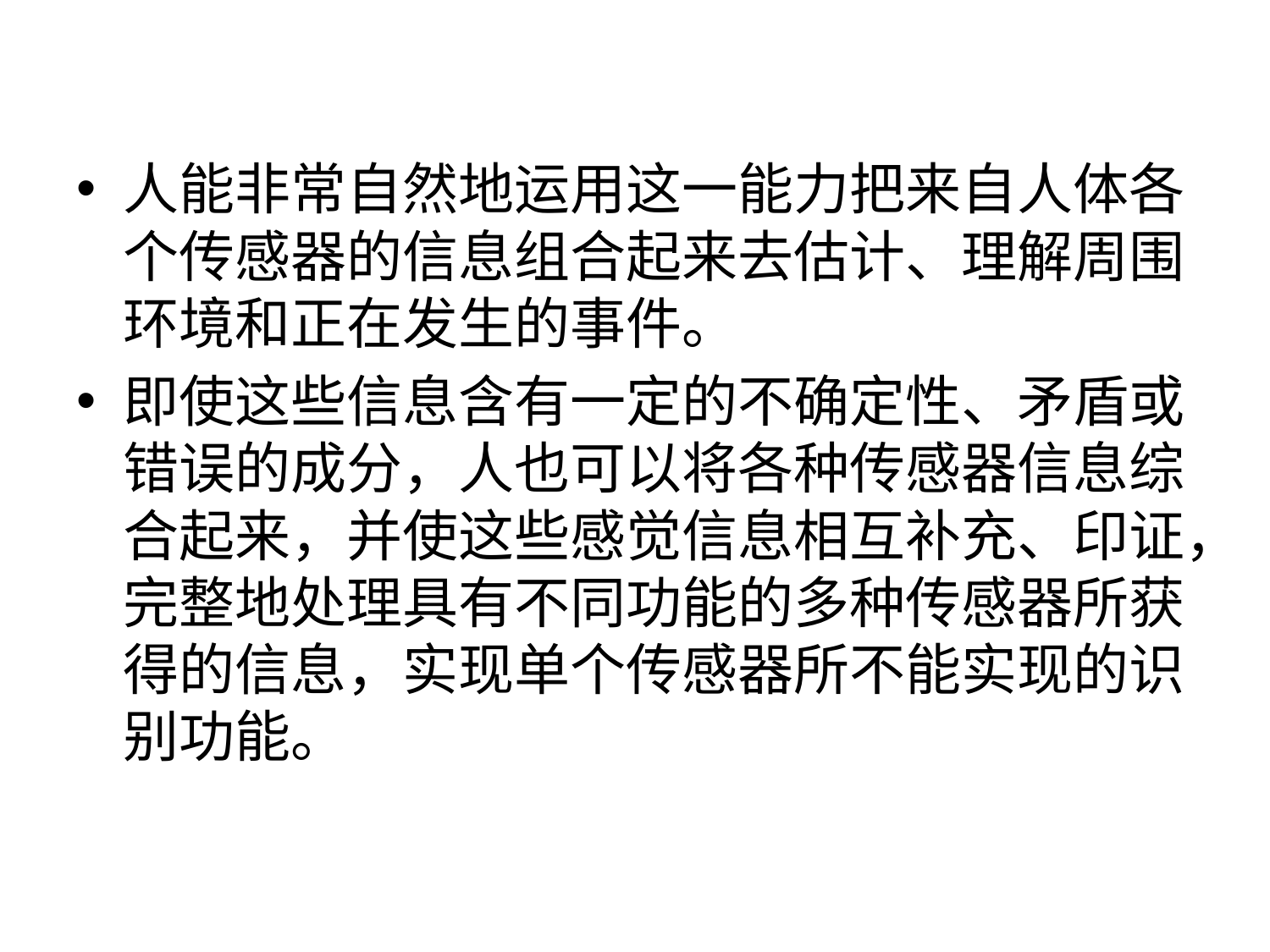

人能非常自然地运用这一能力把来自人体各个传感器的信息组合起来去估计、理解周围环境和正在发生的事件。
即使这些信息含有一定的不确定性、矛盾或错误的成分，人也可以将各种传感器信息综合起来，并使这些感觉信息相互补充、印证，完整地处理具有不同功能的多种传感器所获得的信息，实现单个传感器所不能实现的识别功能。